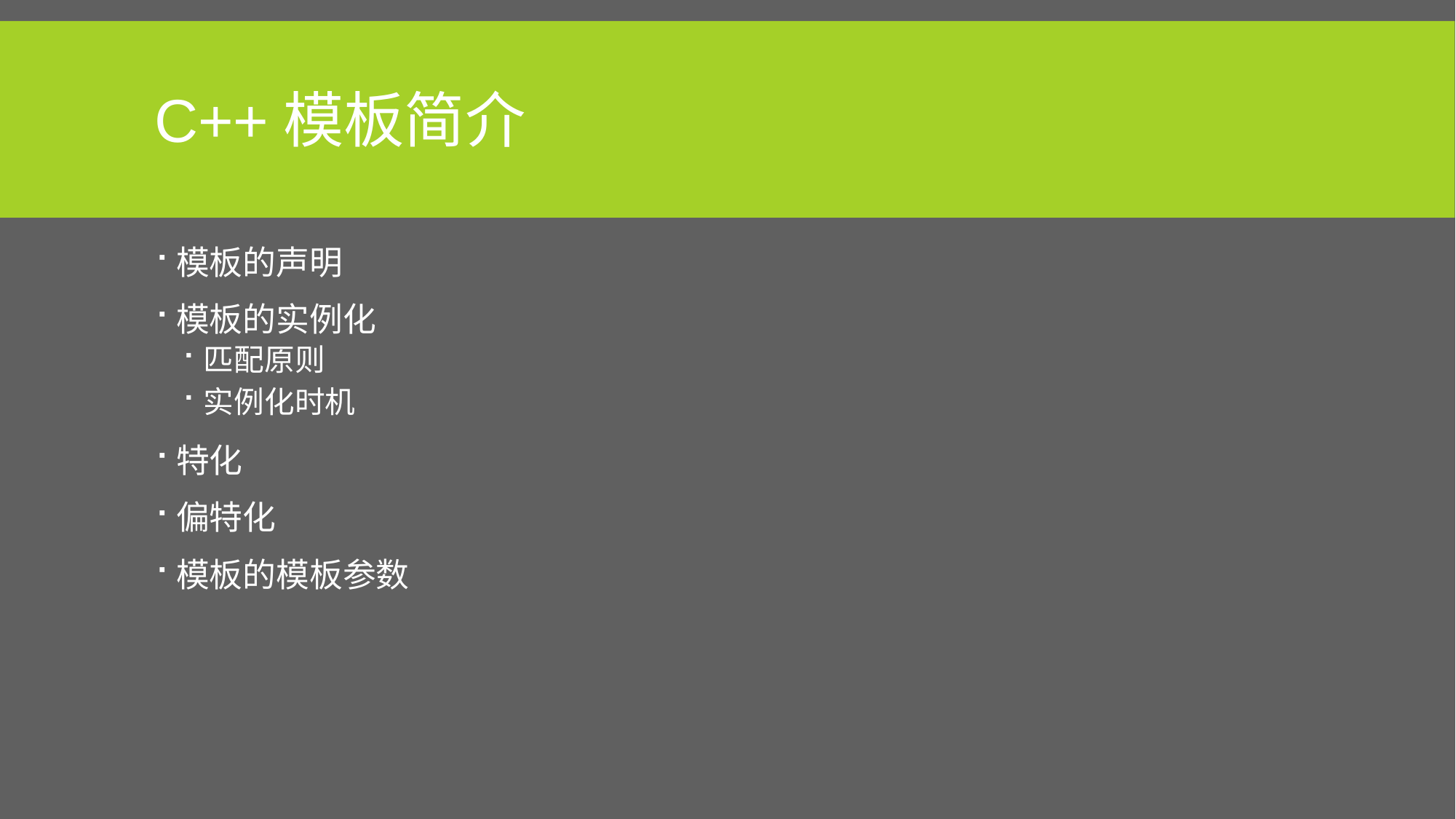

# C++模板简介
模板的声明
模板的实例化
匹配原则
实例化时机
特化
偏特化
模板的模板参数